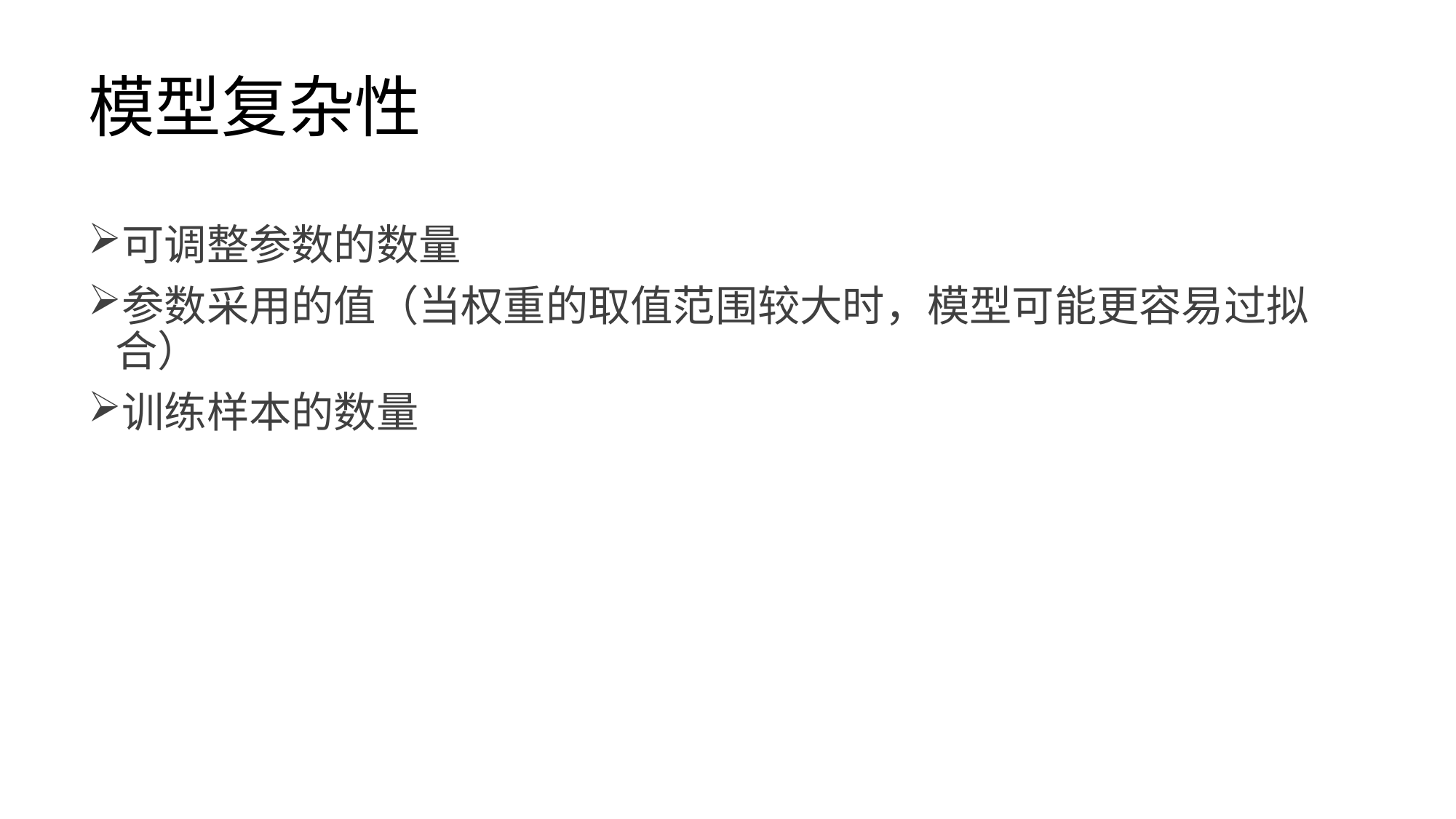

# 模型复杂性
可调整参数的数量
参数采用的值（当权重的取值范围较大时，模型可能更容易过拟合）
训练样本的数量